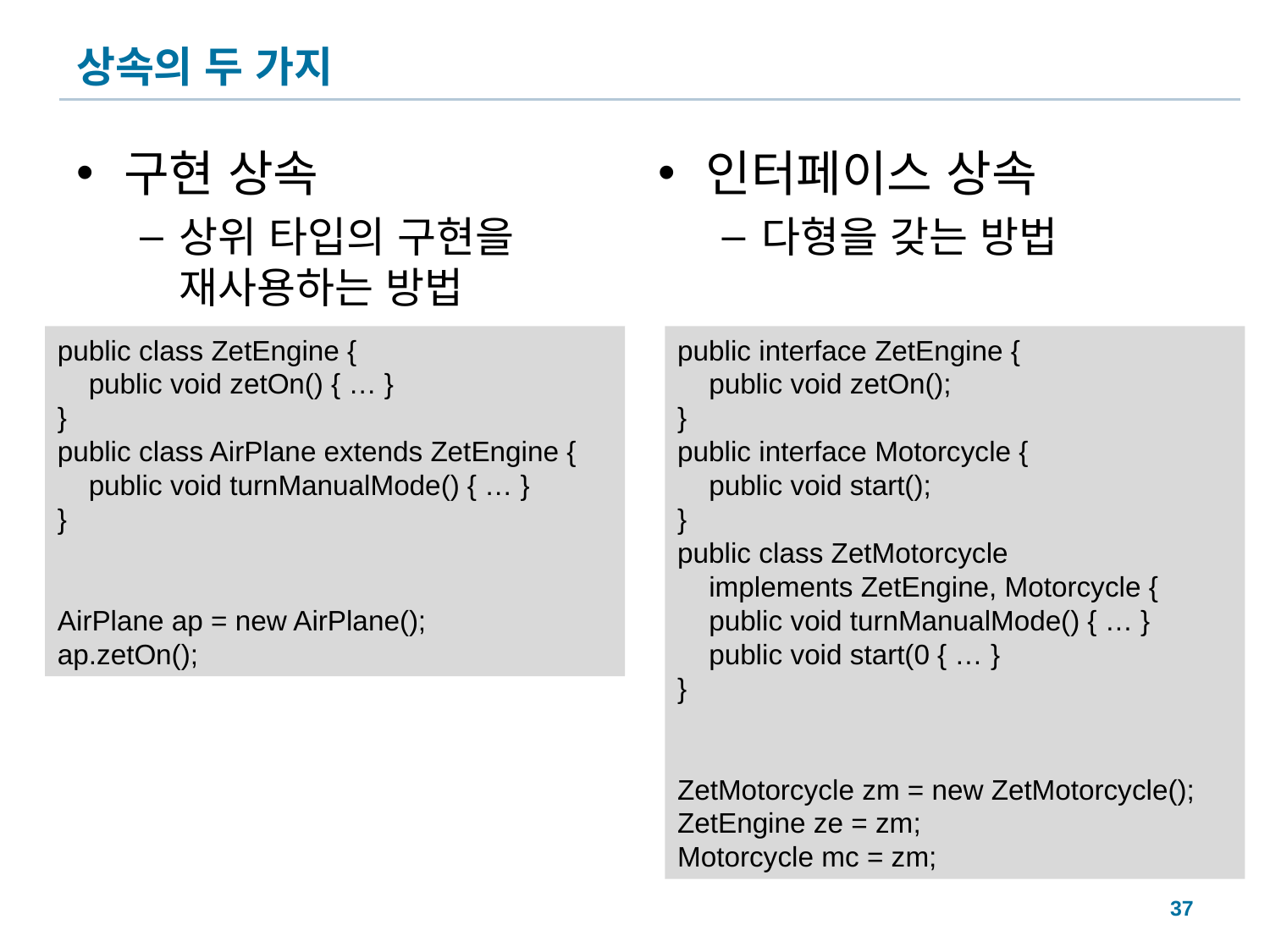

# 상속의 두 가지
구현 상속
상위 타입의 구현을 재사용하는 방법

인터페이스 상속
다형을 갖는 방법
public class ZetEngine {
    public void zetOn() { … }
}
public class AirPlane extends ZetEngine {
    public void turnManualMode() { … }
}

AirPlane ap = new AirPlane();
ap.zetOn();
public interface ZetEngine {
    public void zetOn();
}
public interface Motorcycle {
    public void start();
}
public class ZetMotorcycle
    implements ZetEngine, Motorcycle {
    public void turnManualMode() { … }
    public void start(0 { … }
}

ZetMotorcycle zm = new ZetMotorcycle();
ZetEngine ze = zm;
Motorcycle mc = zm;
37